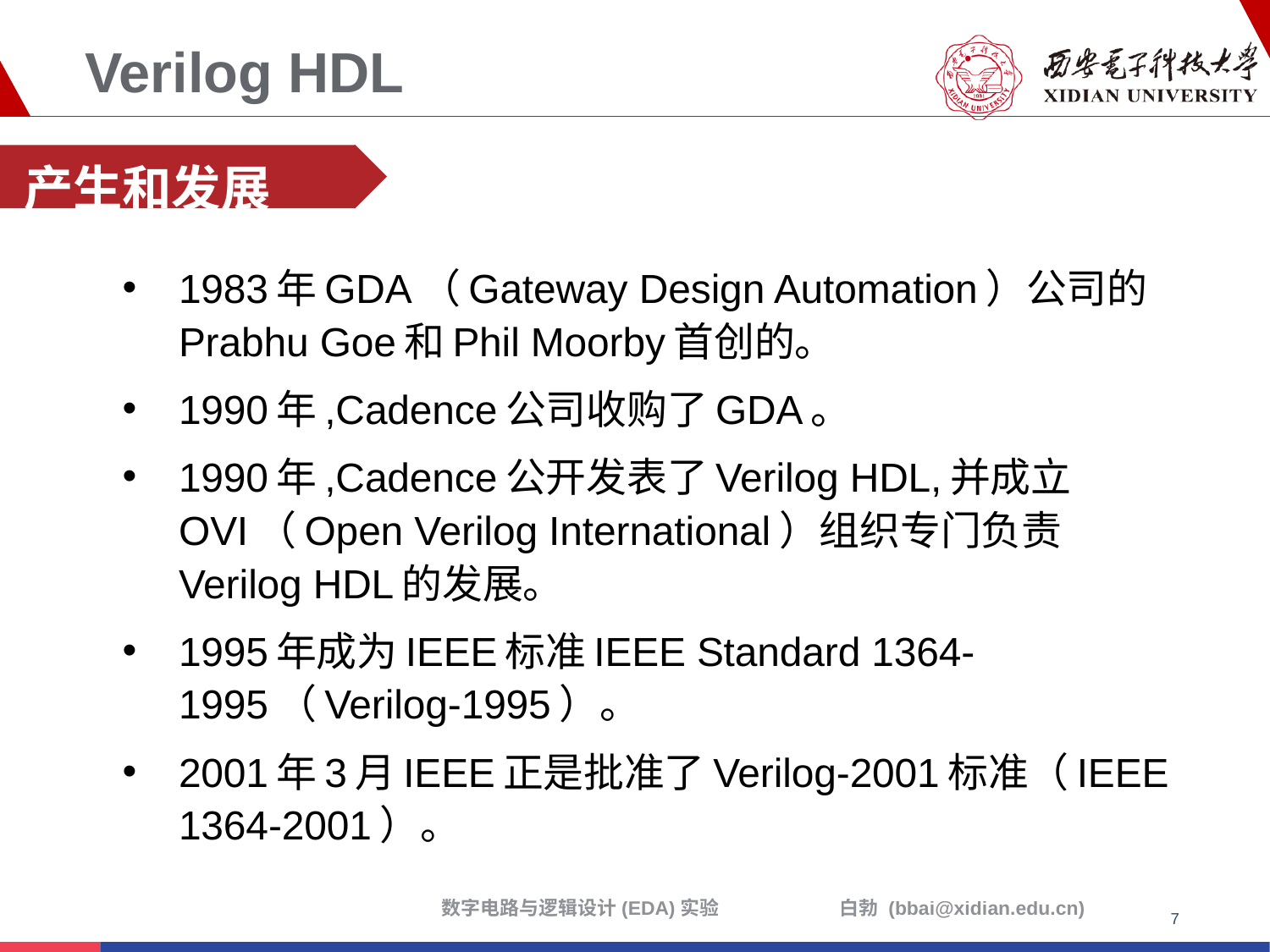

# Verilog HDL
产生和发展
1983年GDA（Gateway Design Automation）公司的Prabhu Goe和Phil Moorby首创的。
1990年,Cadence公司收购了GDA。
1990年,Cadence公开发表了Verilog HDL,并成立OVI（Open Verilog International）组织专门负责Verilog HDL的发展。
1995年成为IEEE标准IEEE Standard 1364-1995（Verilog-1995）。
2001年3月IEEE正是批准了Verilog-2001标准（IEEE 1364-2001）。
7